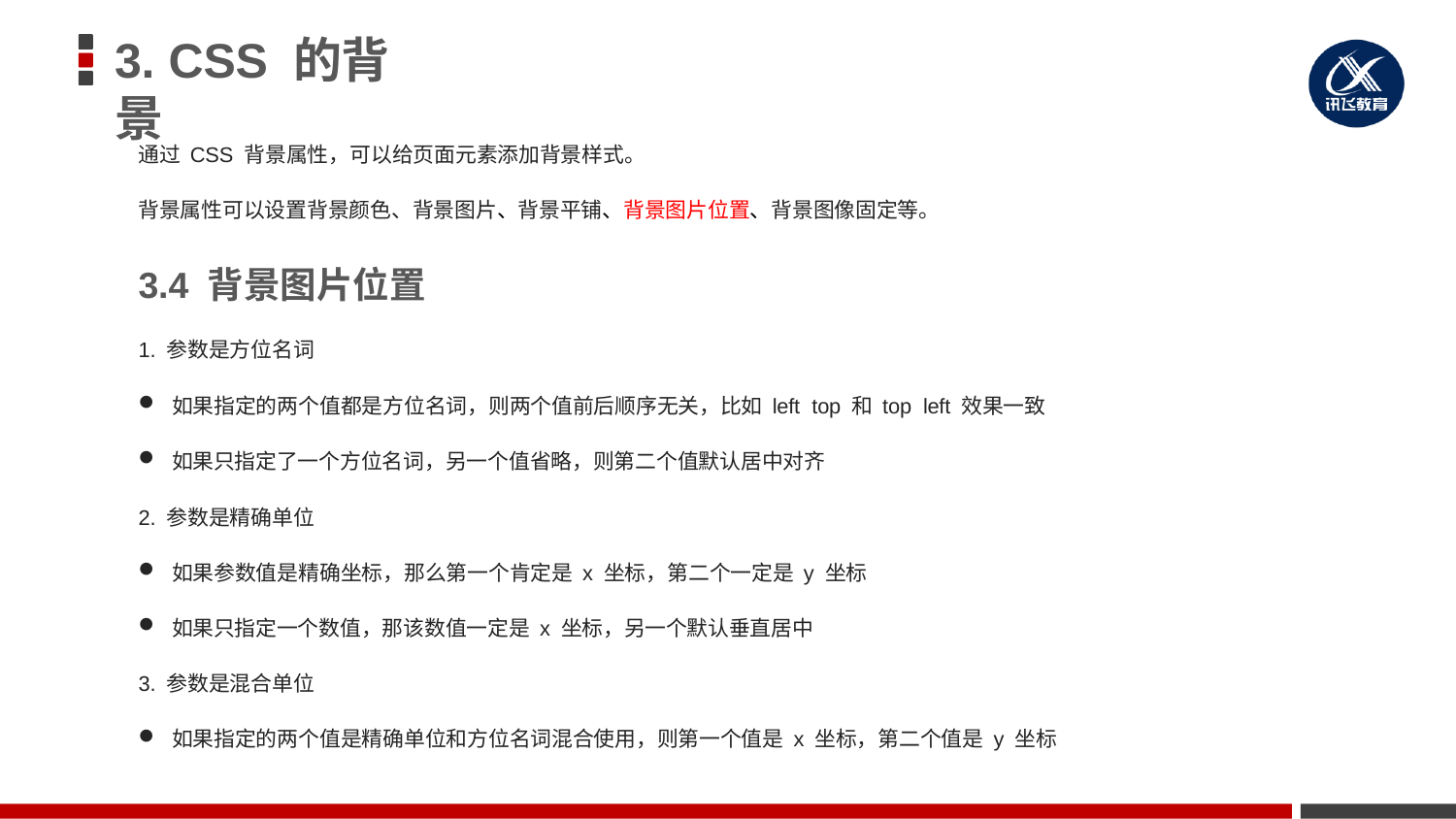

# 3. CSS 的背景
通过 CSS 背景属性，可以给页面元素添加背景样式。

背景属性可以设置背景颜色、背景图片、背景平铺、背景图片位置、背景图像固定等。

3.4 背景图片位置
1. 参数是方位名词

如果指定的两个值都是方位名词，则两个值前后顺序无关，比如 left top 和 top left 效果一致

如果只指定了一个方位名词，另一个值省略，则第二个值默认居中对齐

2. 参数是精确单位

如果参数值是精确坐标，那么第一个肯定是 x 坐标，第二个一定是 y 坐标

如果只指定一个数值，那该数值一定是 x 坐标，另一个默认垂直居中

3. 参数是混合单位

如果指定的两个值是精确单位和方位名词混合使用，则第一个值是 x 坐标，第二个值是 y 坐标